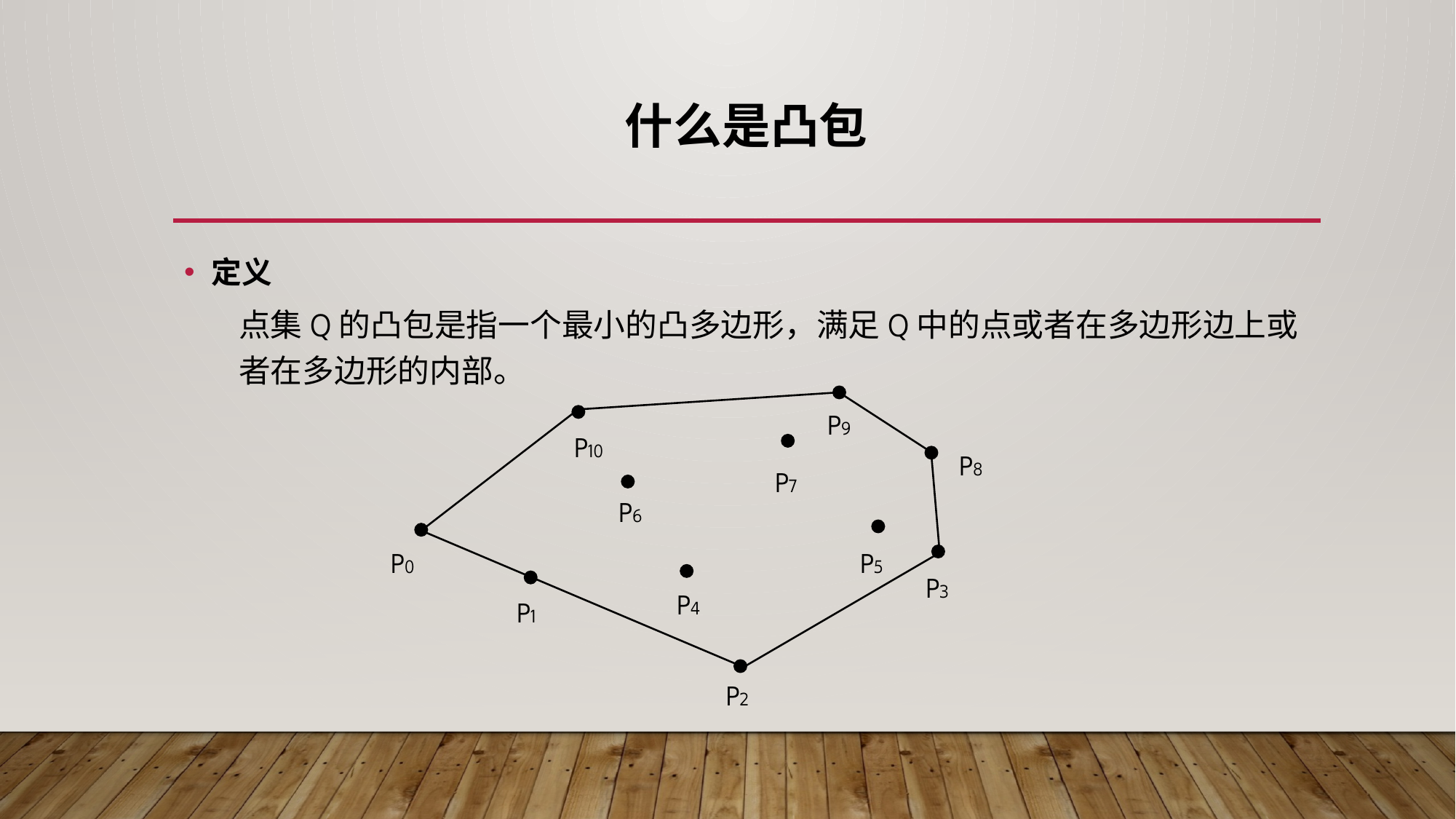

# 什么是凸包
定义
点集Q的凸包是指一个最小的凸多边形，满足Q中的点或者在多边形边上或者在多边形的内部。

P9

P10

P8

P7

P6

P0
P5

P3

P4
P1

P2